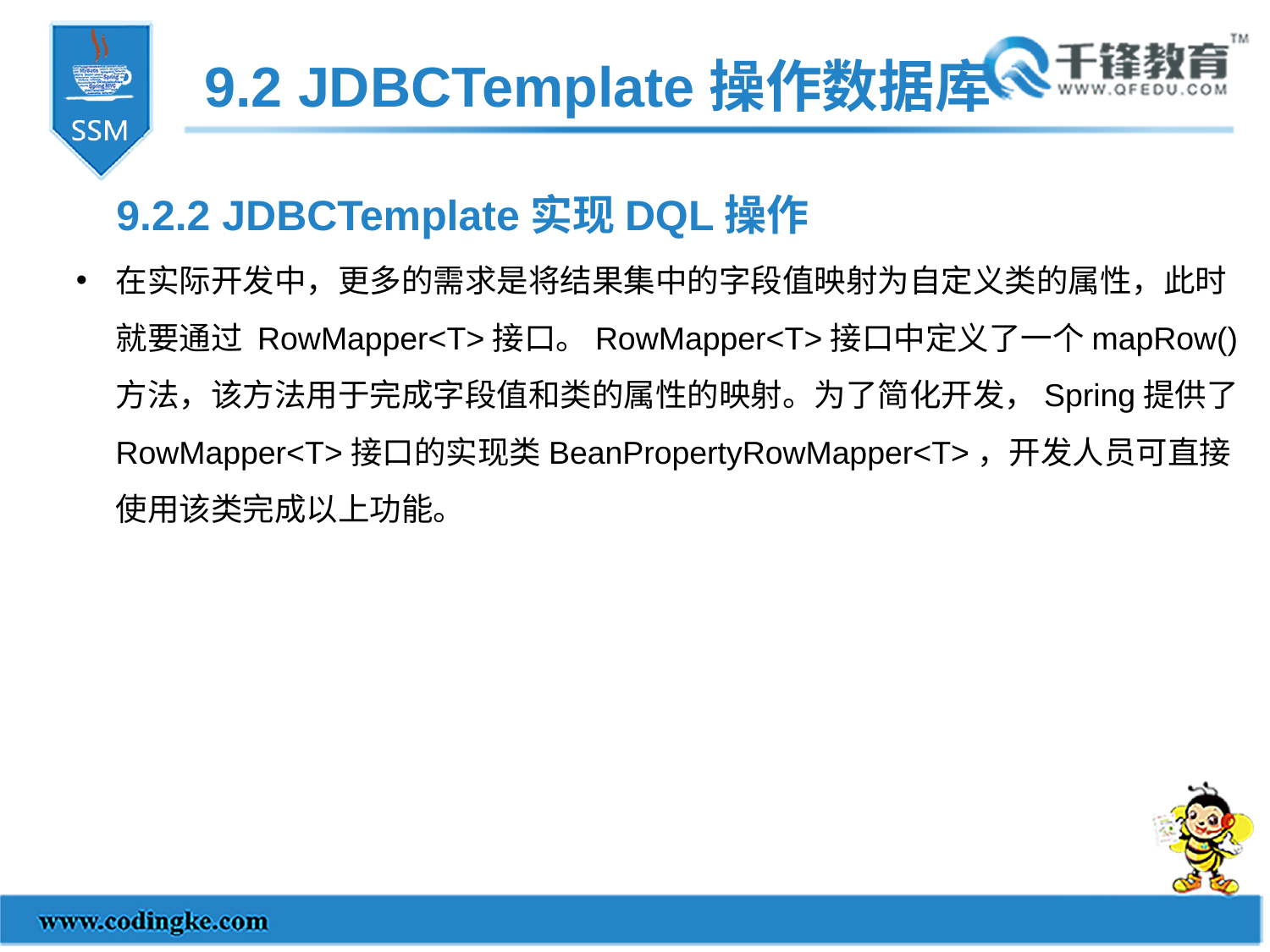

9.2 JDBCTemplate操作数据库
9.2.2 JDBCTemplate实现DQL操作
在实际开发中，更多的需求是将结果集中的字段值映射为自定义类的属性，此时就要通过 RowMapper<T>接口。RowMapper<T>接口中定义了一个mapRow()方法，该方法用于完成字段值和类的属性的映射。为了简化开发，Spring提供了RowMapper<T>接口的实现类BeanPropertyRowMapper<T>，开发人员可直接使用该类完成以上功能。